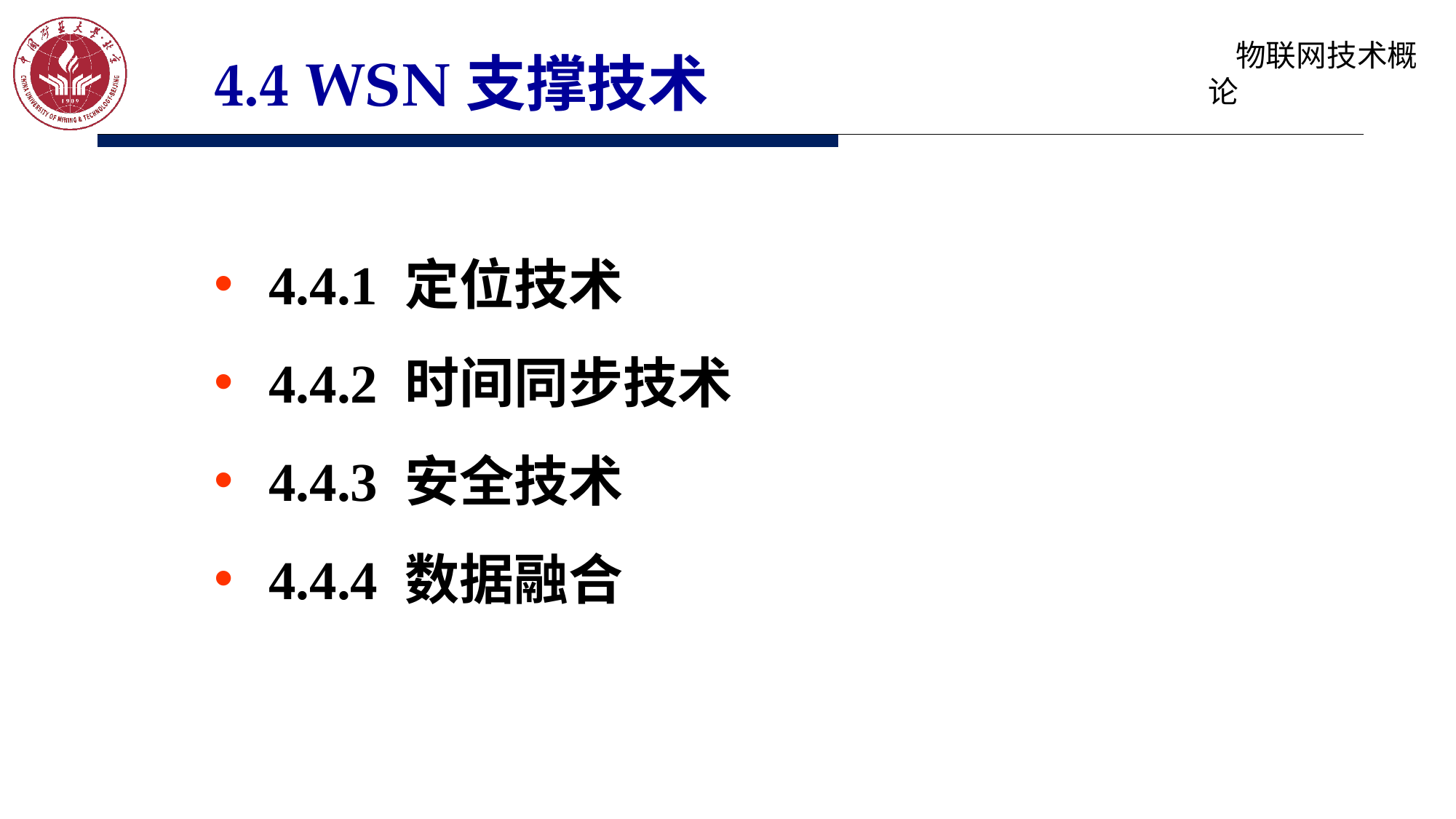

# 4.4 WSN支撑技术
4.4.1 定位技术
4.4.2 时间同步技术
4.4.3 安全技术
4.4.4 数据融合